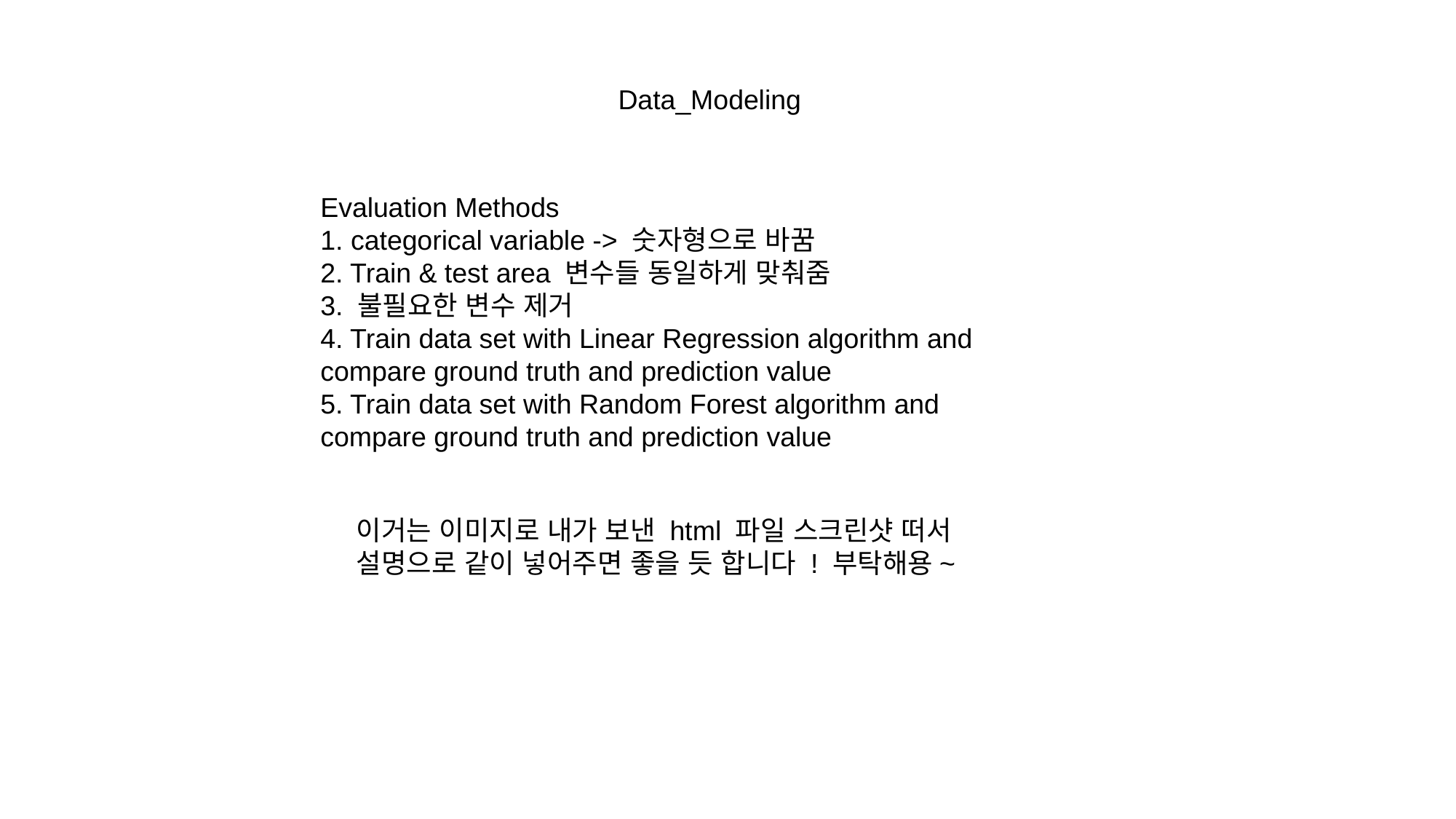

Data_Modeling
Evaluation Methods
1. categorical variable -> 숫자형으로 바꿈
2. Train & test area 변수들 동일하게 맞춰줌
3. 불필요한 변수 제거
4. Train data set with Linear Regression algorithm and compare ground truth and prediction value
5. Train data set with Random Forest algorithm and compare ground truth and prediction value
이거는 이미지로 내가 보낸 html 파일 스크린샷 떠서
설명으로 같이 넣어주면 좋을 듯 합니다 ! 부탁해용~